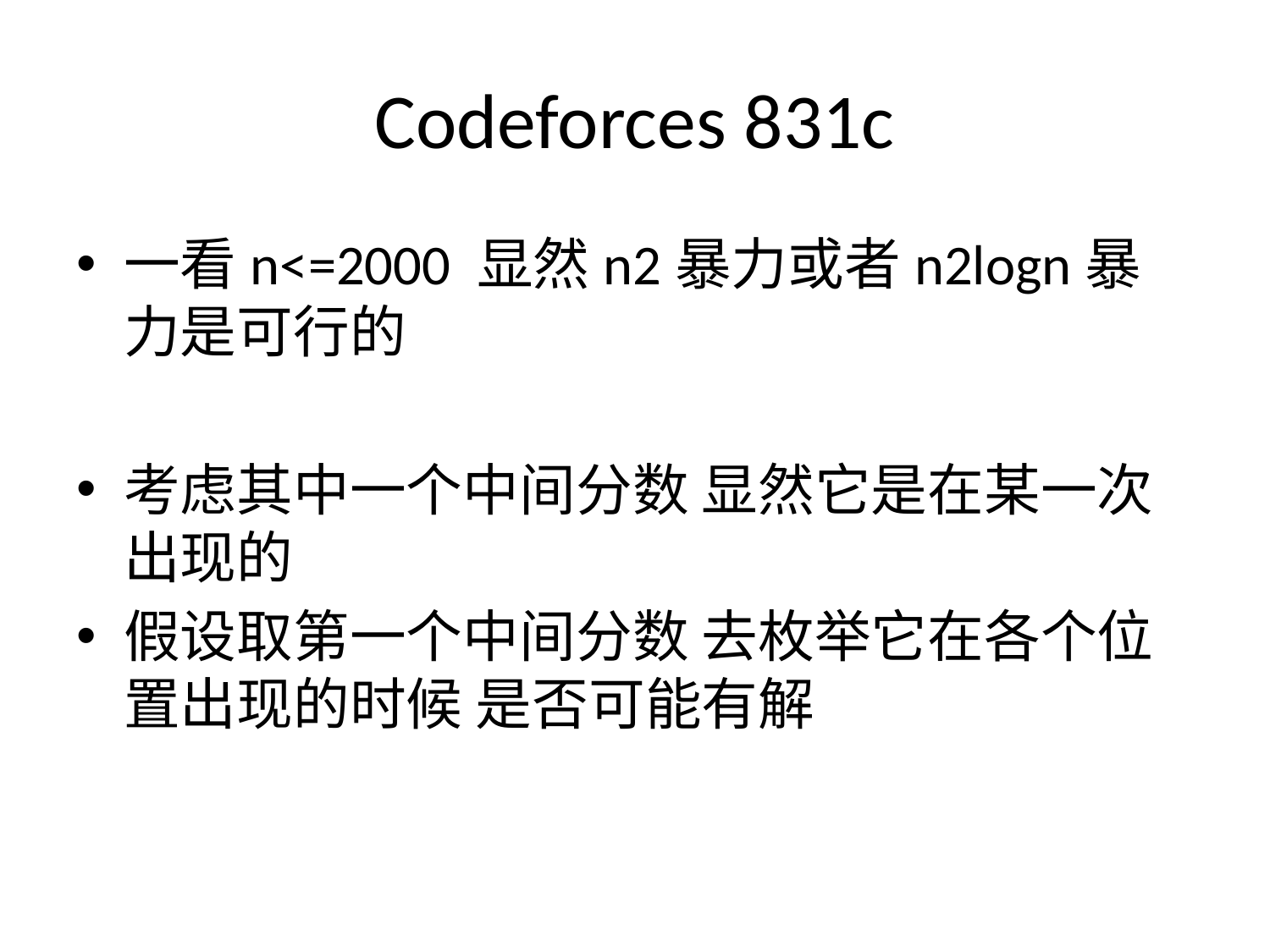

# Codeforces 831c
一看n<=2000 显然n2暴力或者n2logn暴力是可行的

考虑其中一个中间分数 显然它是在某一次出现的
假设取第一个中间分数 去枚举它在各个位置出现的时候 是否可能有解